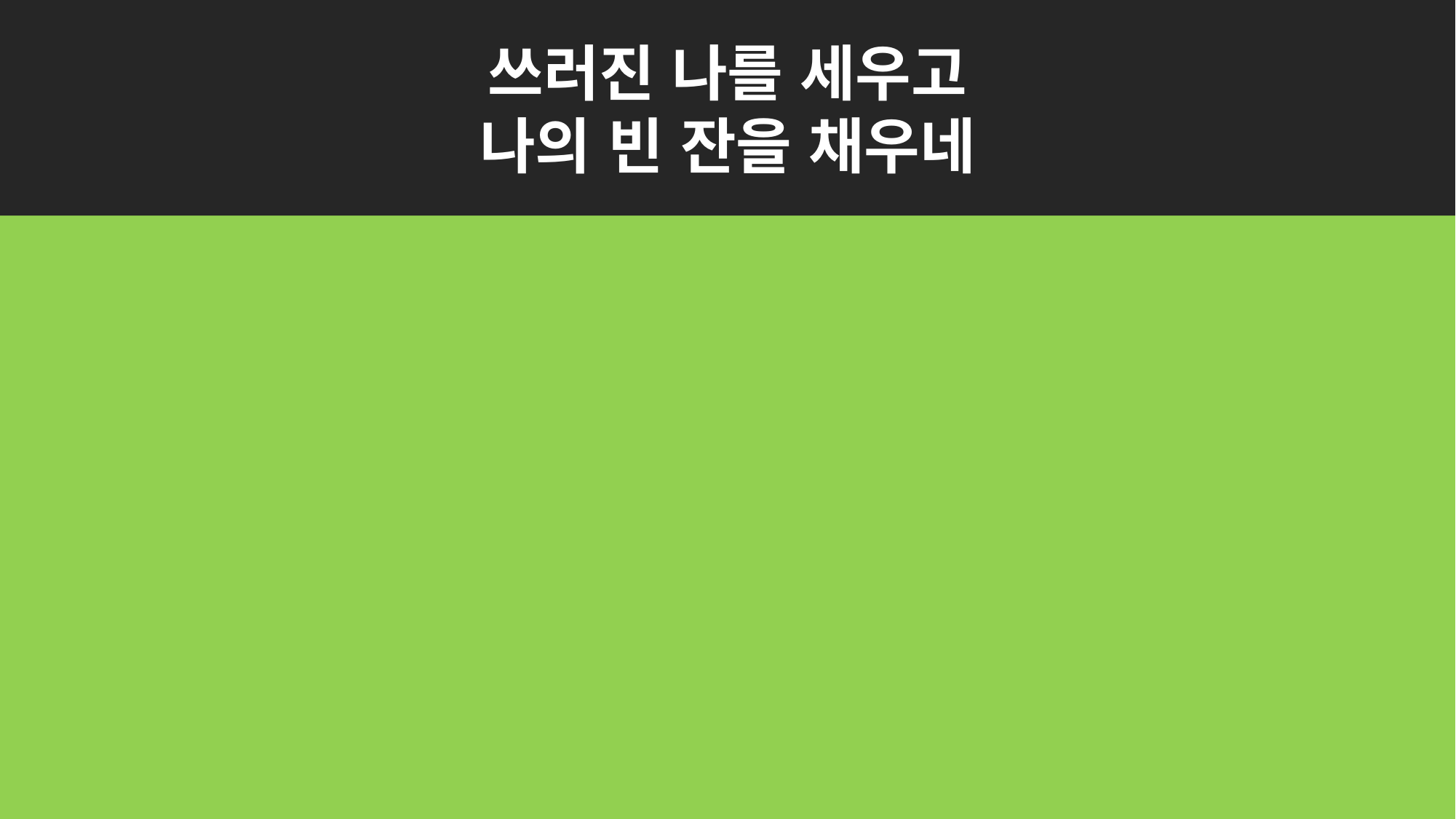

쓰러진 나를 세우고
나의 빈 잔을 채우네